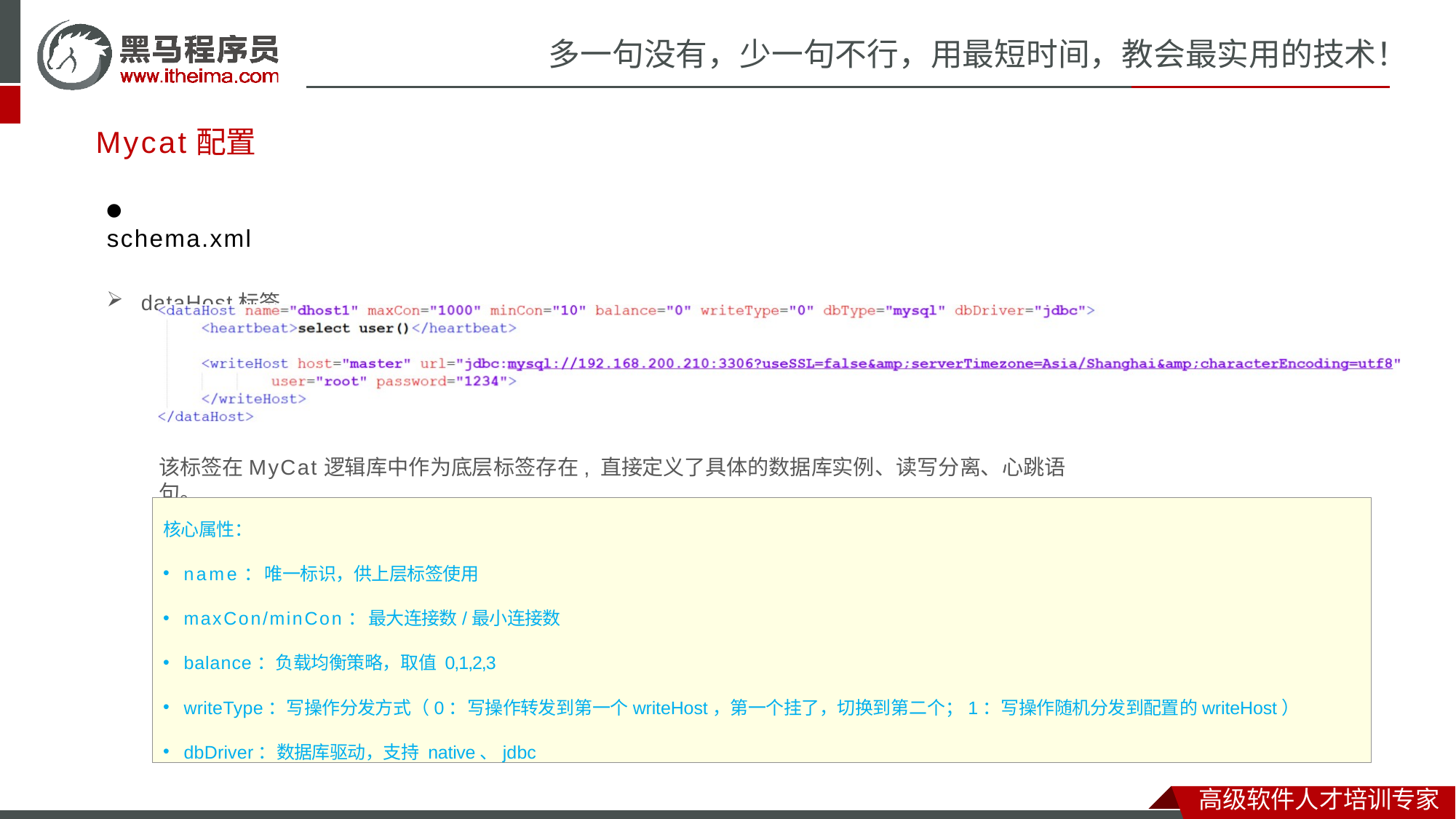

# 多一句没有，少一句不行，用最短时间，教会最实用的技术！

Mycat配置
⚫	schema.xml

dataHost标签

该标签在MyCat逻辑库中作为底层标签存在, 直接定义了具体的数据库实例、读写分离、心跳语句。
核心属性：

name：唯一标识，供上层标签使用

maxCon/minCon：最大连接数/最小连接数

balance：负载均衡策略，取值 0,1,2,3

writeType：写操作分发方式（0：写操作转发到第一个writeHost，第一个挂了，切换到第二个；1：写操作随机分发到配置的writeHost）

dbDriver：数据库驱动，支持 native、jdbc
高级软件人才培训专家